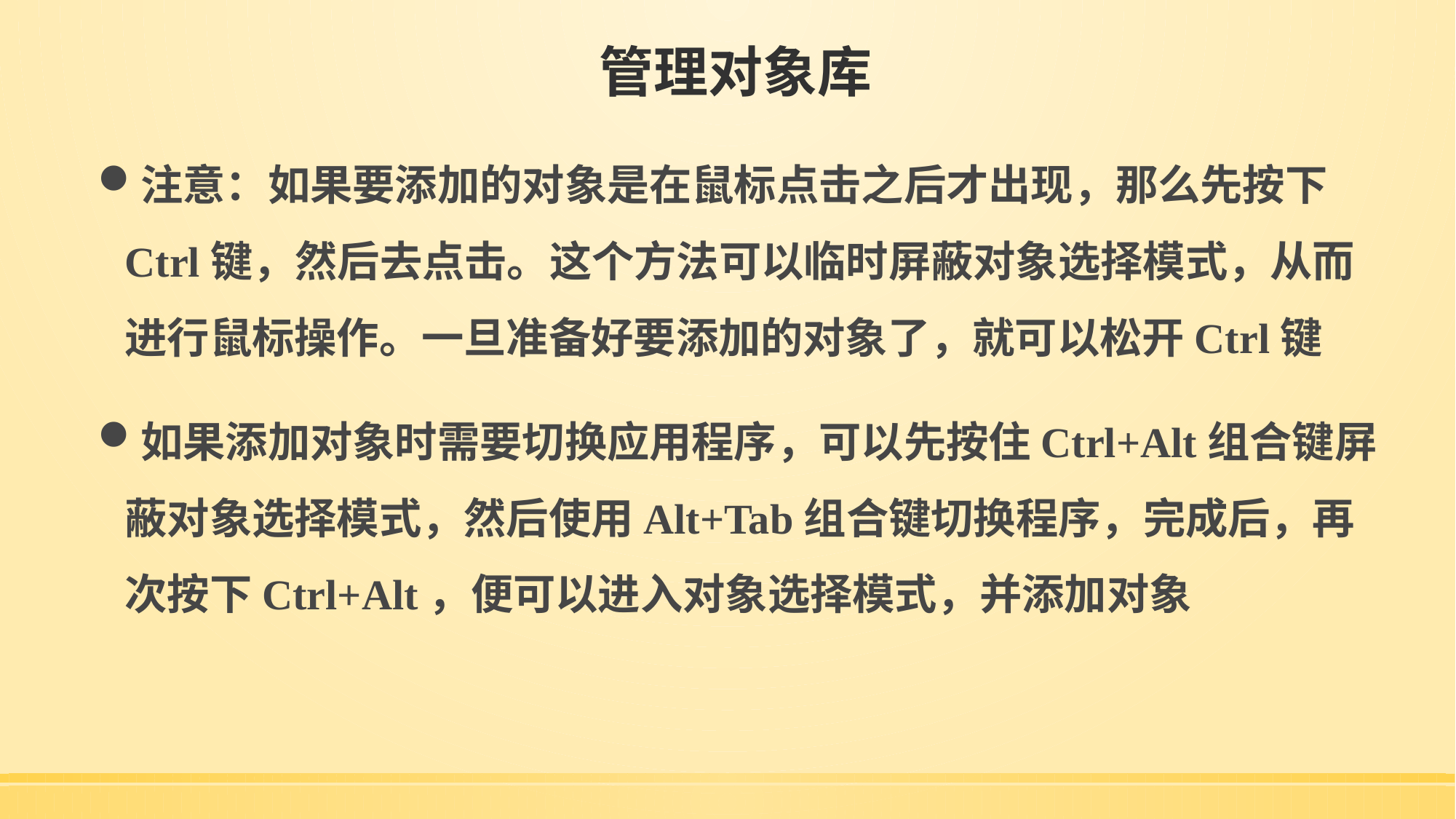

# 管理对象库
注意：如果要添加的对象是在鼠标点击之后才出现，那么先按下Ctrl键，然后去点击。这个方法可以临时屏蔽对象选择模式，从而进行鼠标操作。一旦准备好要添加的对象了，就可以松开Ctrl键
如果添加对象时需要切换应用程序，可以先按住Ctrl+Alt组合键屏蔽对象选择模式，然后使用Alt+Tab组合键切换程序，完成后，再次按下Ctrl+Alt，便可以进入对象选择模式，并添加对象